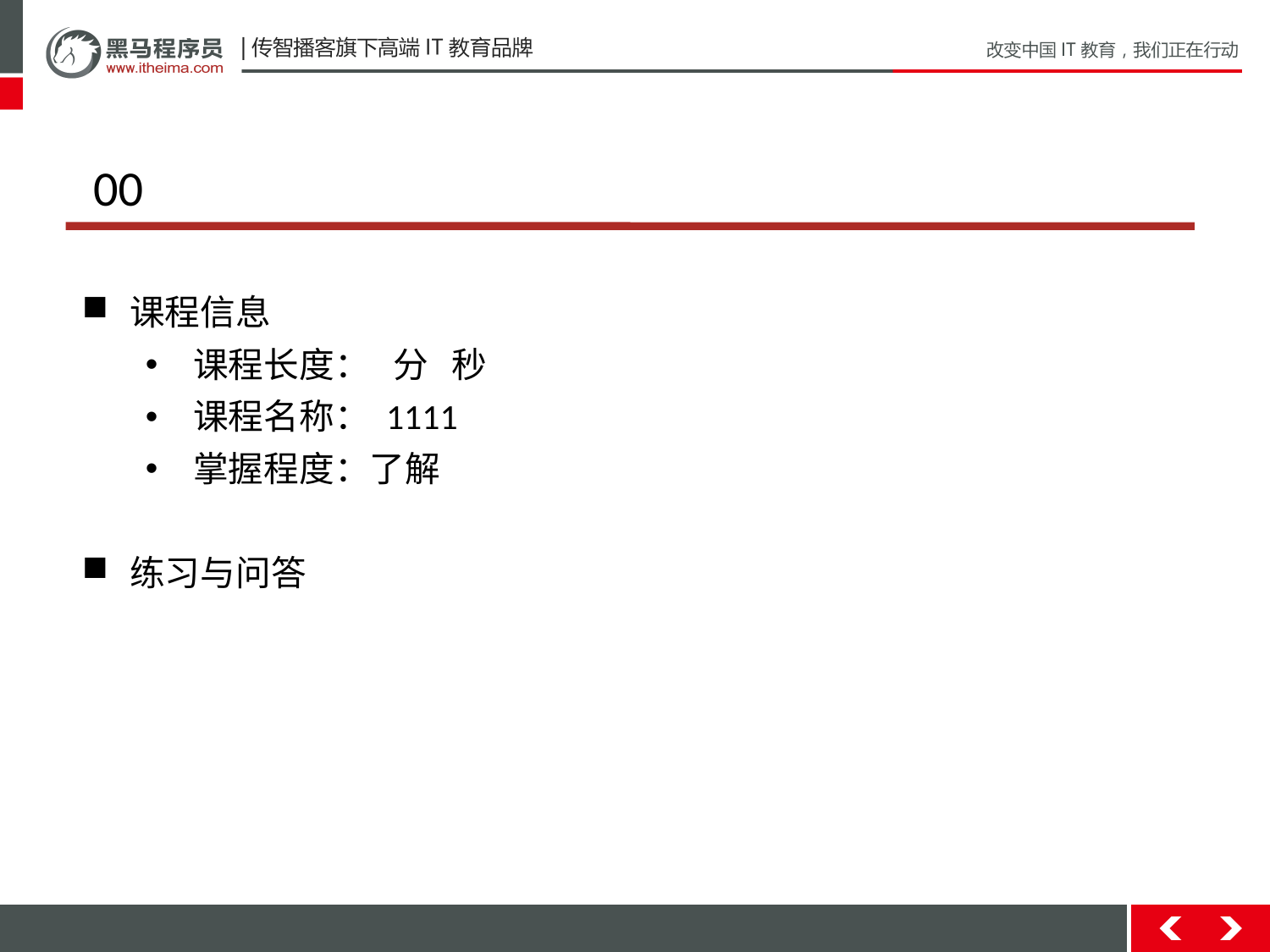

# 00
课程信息
课程长度：   分   秒
课程名称： 1111
掌握程度：了解

练习与问答